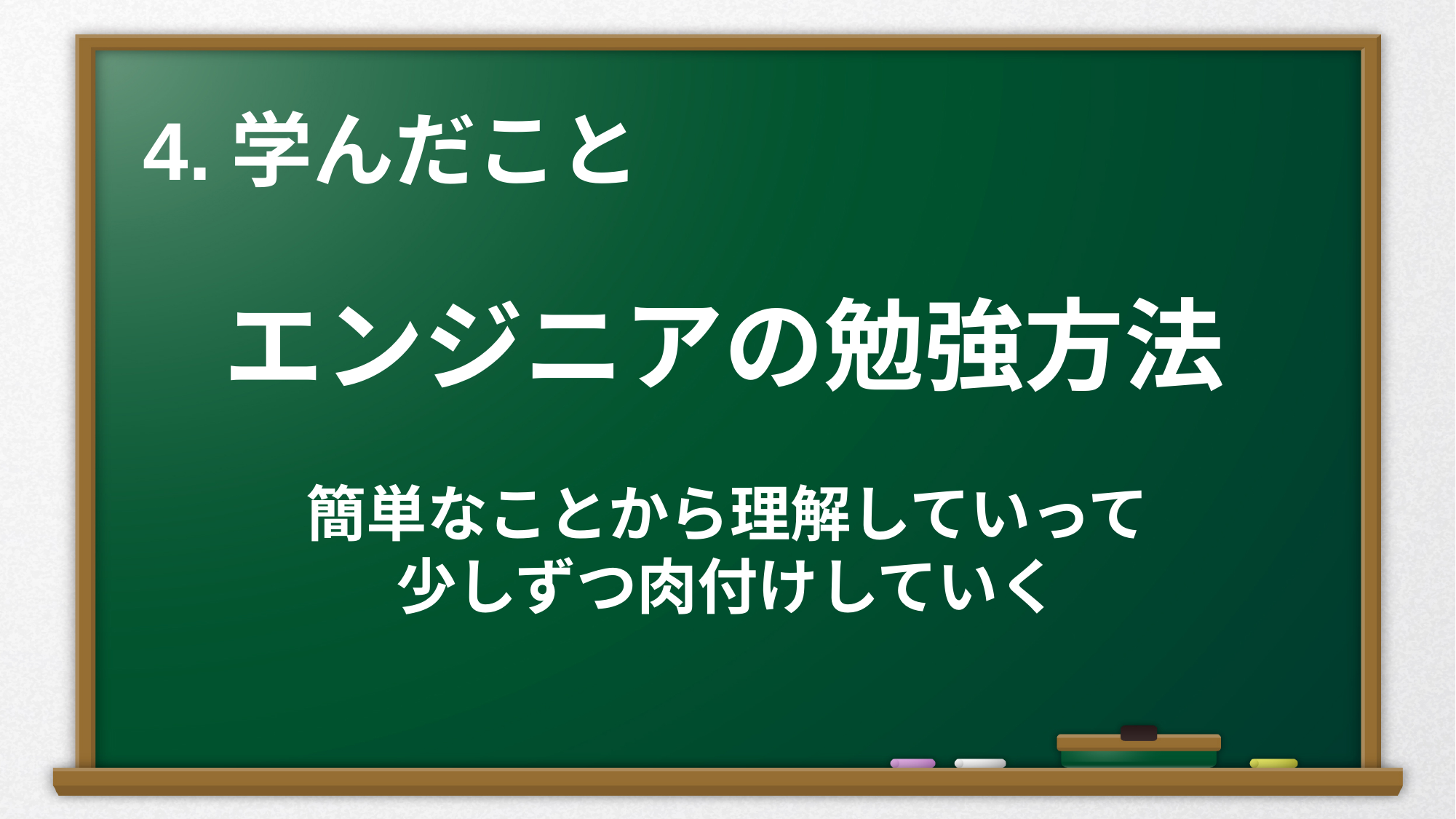

# 4.学んだこと
エンジニアの勉強方法
簡単なことから理解していって
少しずつ肉付けしていく